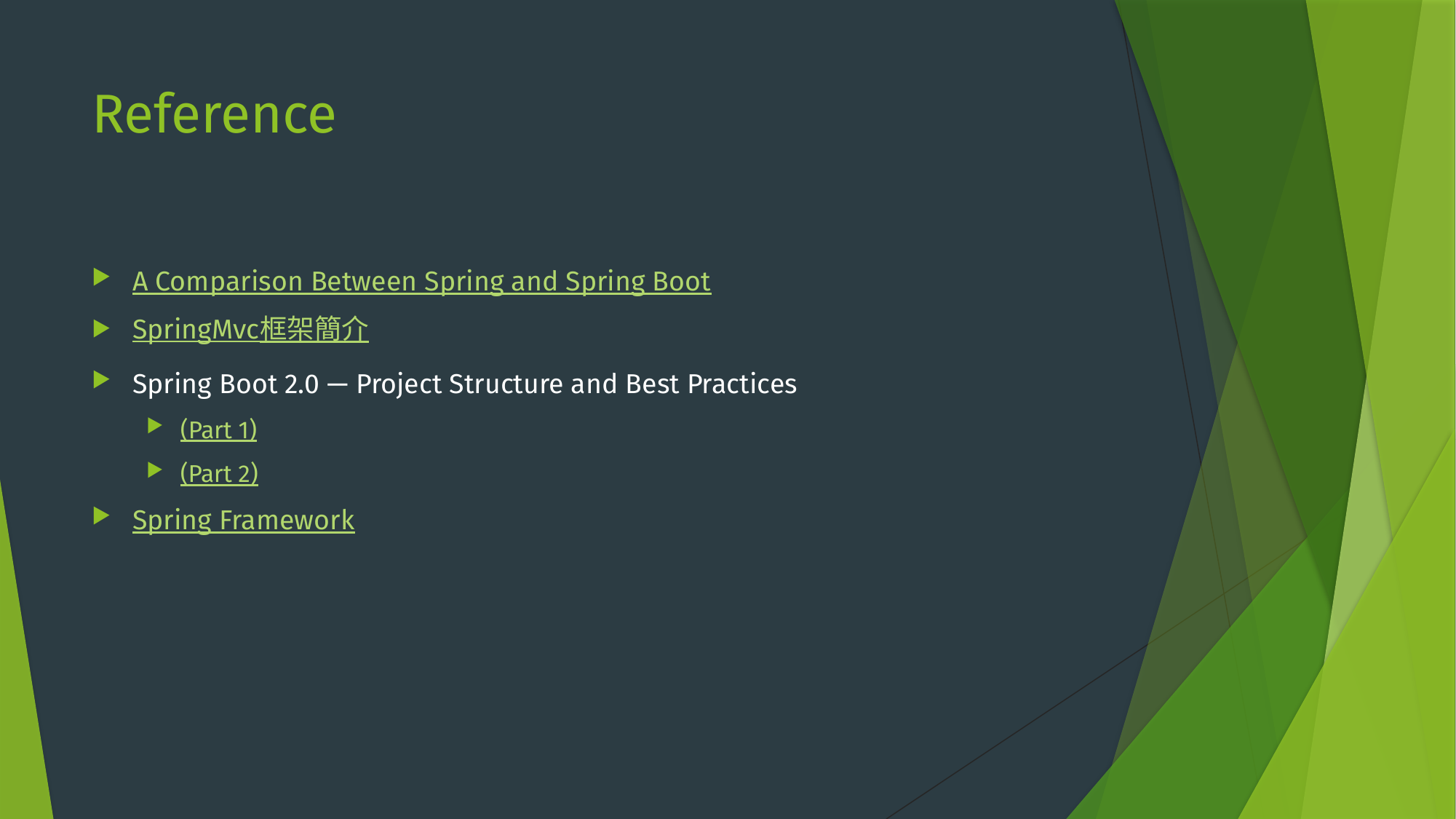

# Reference
A Comparison Between Spring and Spring Boot
SpringMvc框架簡介
Spring Boot 2.0 — Project Structure and Best Practices
(Part 1)
(Part 2)
Spring Framework